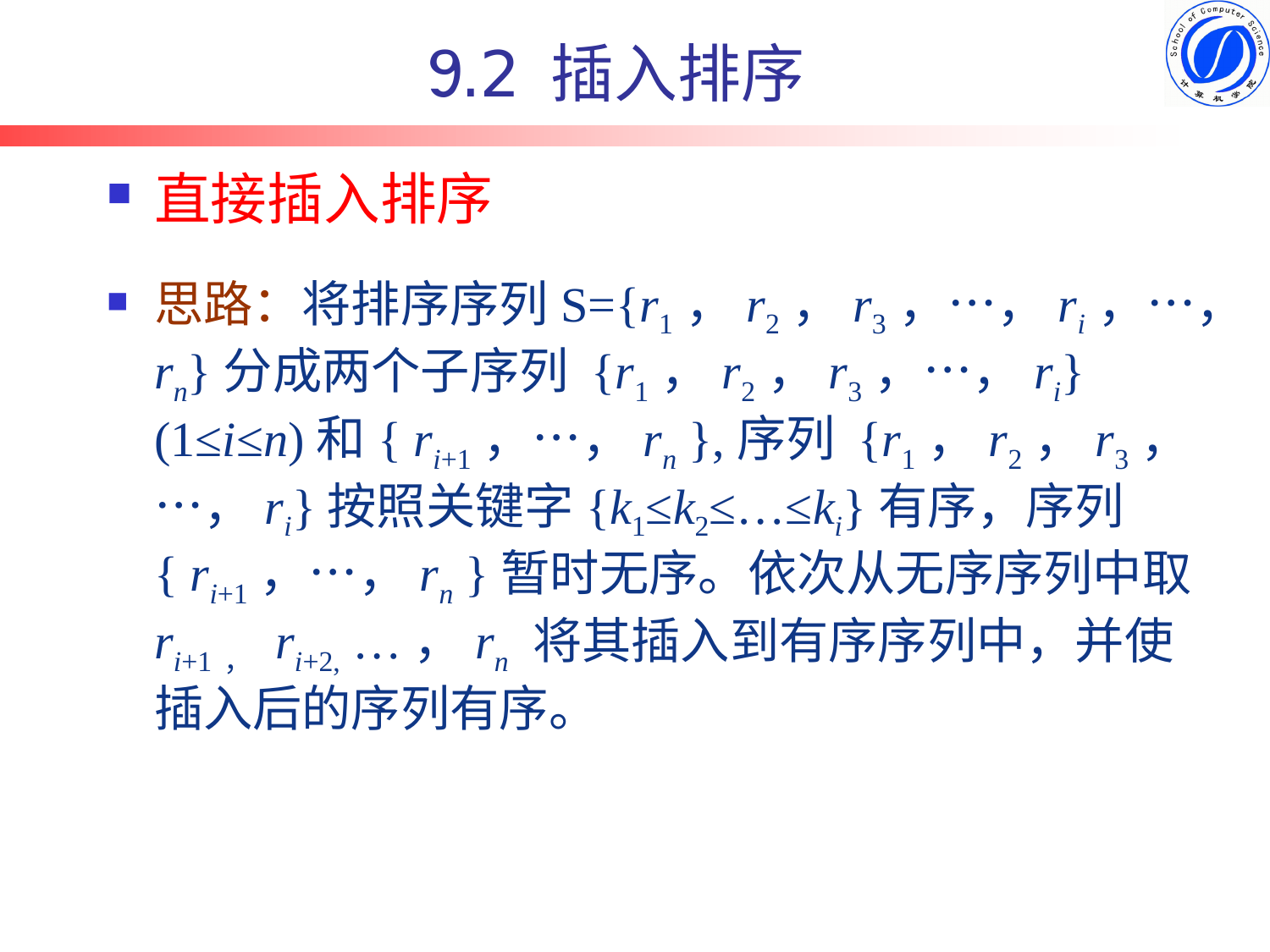

# 9.2 插入排序
直接插入排序
思路：将排序序列S={r1，r2，r3，…，ri，…，rn}分成两个子序列 {r1，r2，r3，…，ri}(1≤i≤n)和{ ri+1，…，rn },序列 {r1，r2，r3，…，ri}按照关键字{k1≤k2≤…≤ki}有序，序列{ ri+1，…，rn }暂时无序。依次从无序序列中取ri+1， ri+2, …，rn 将其插入到有序序列中，并使插入后的序列有序。